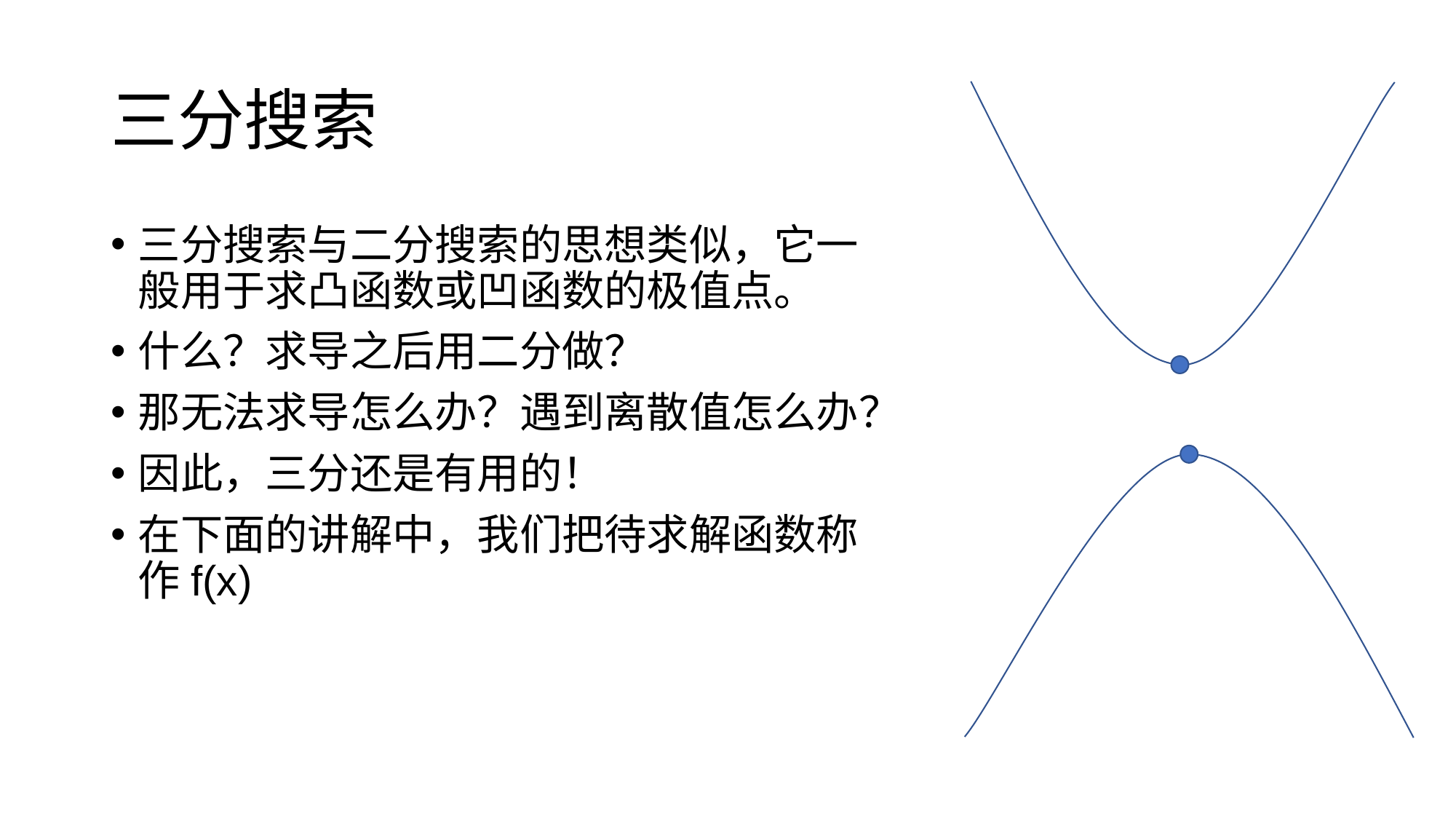

# 三分搜索

三分搜索与二分搜索的思想类似，它一般用于求凸函数或凹函数的极值点。
什么？求导之后用二分做？
那无法求导怎么办？遇到离散值怎么办？
因此，三分还是有用的！
在下面的讲解中，我们把待求解函数称作f(x)